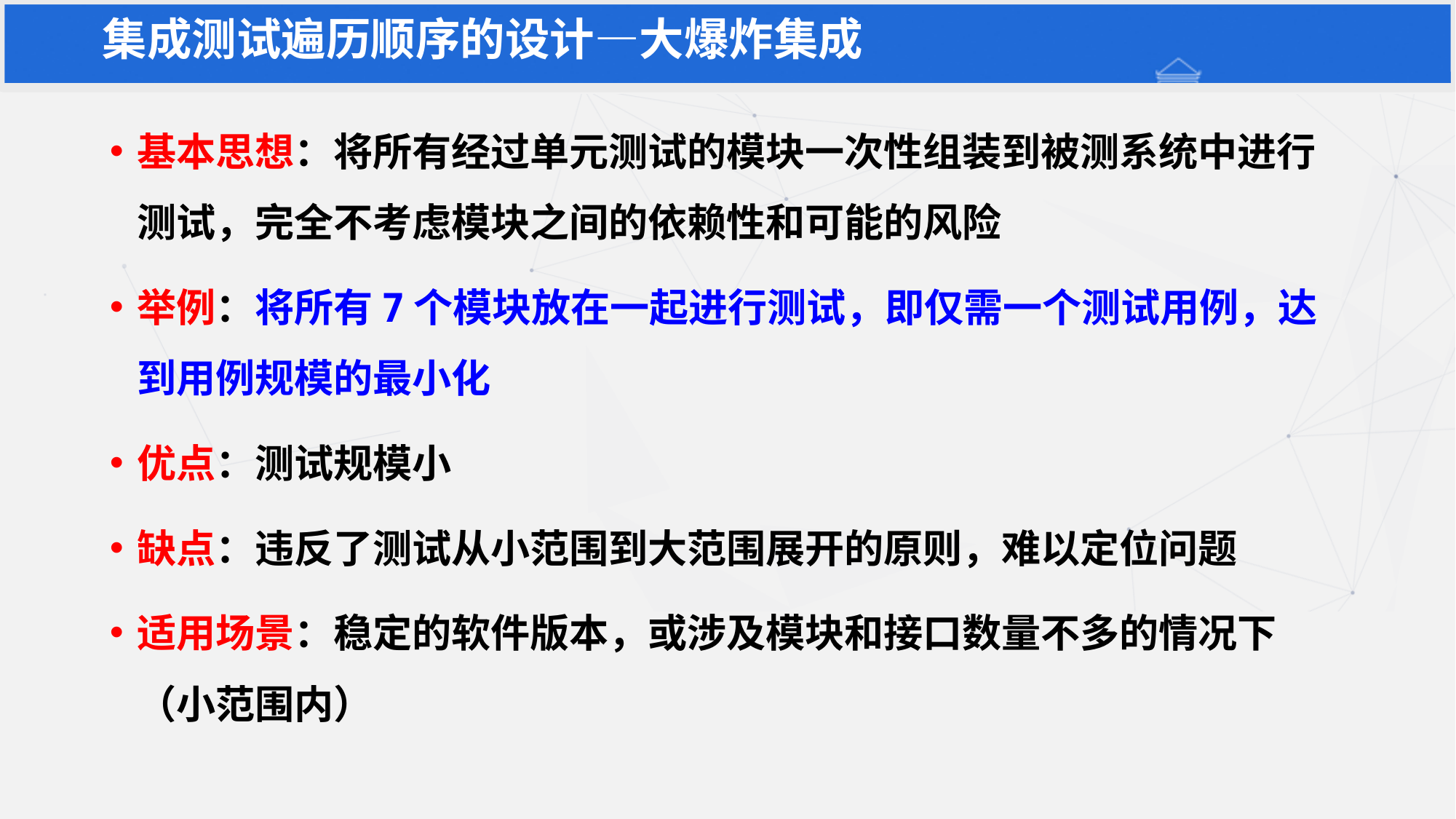

集成测试遍历顺序的设计—大爆炸集成
基本思想：将所有经过单元测试的模块一次性组装到被测系统中进行测试，完全不考虑模块之间的依赖性和可能的风险
举例：将所有7个模块放在一起进行测试，即仅需一个测试用例，达到用例规模的最小化
优点：测试规模小
缺点：违反了测试从小范围到大范围展开的原则，难以定位问题
适用场景：稳定的软件版本，或涉及模块和接口数量不多的情况下（小范围内）